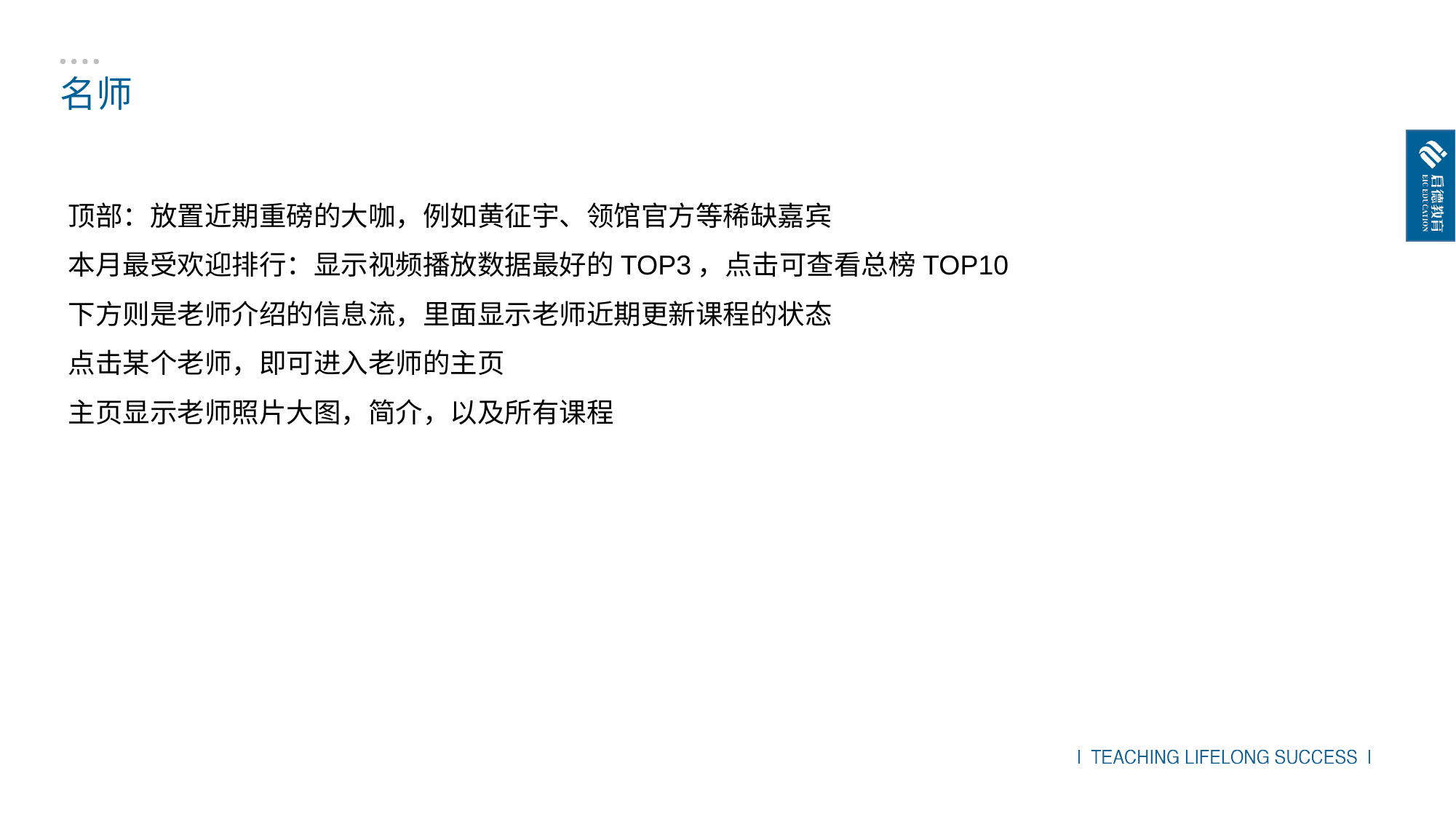

名师
顶部：放置近期重磅的大咖，例如黄征宇、领馆官方等稀缺嘉宾
本月最受欢迎排行：显示视频播放数据最好的TOP3，点击可查看总榜TOP10
下方则是老师介绍的信息流，里面显示老师近期更新课程的状态
点击某个老师，即可进入老师的主页
主页显示老师照片大图，简介，以及所有课程